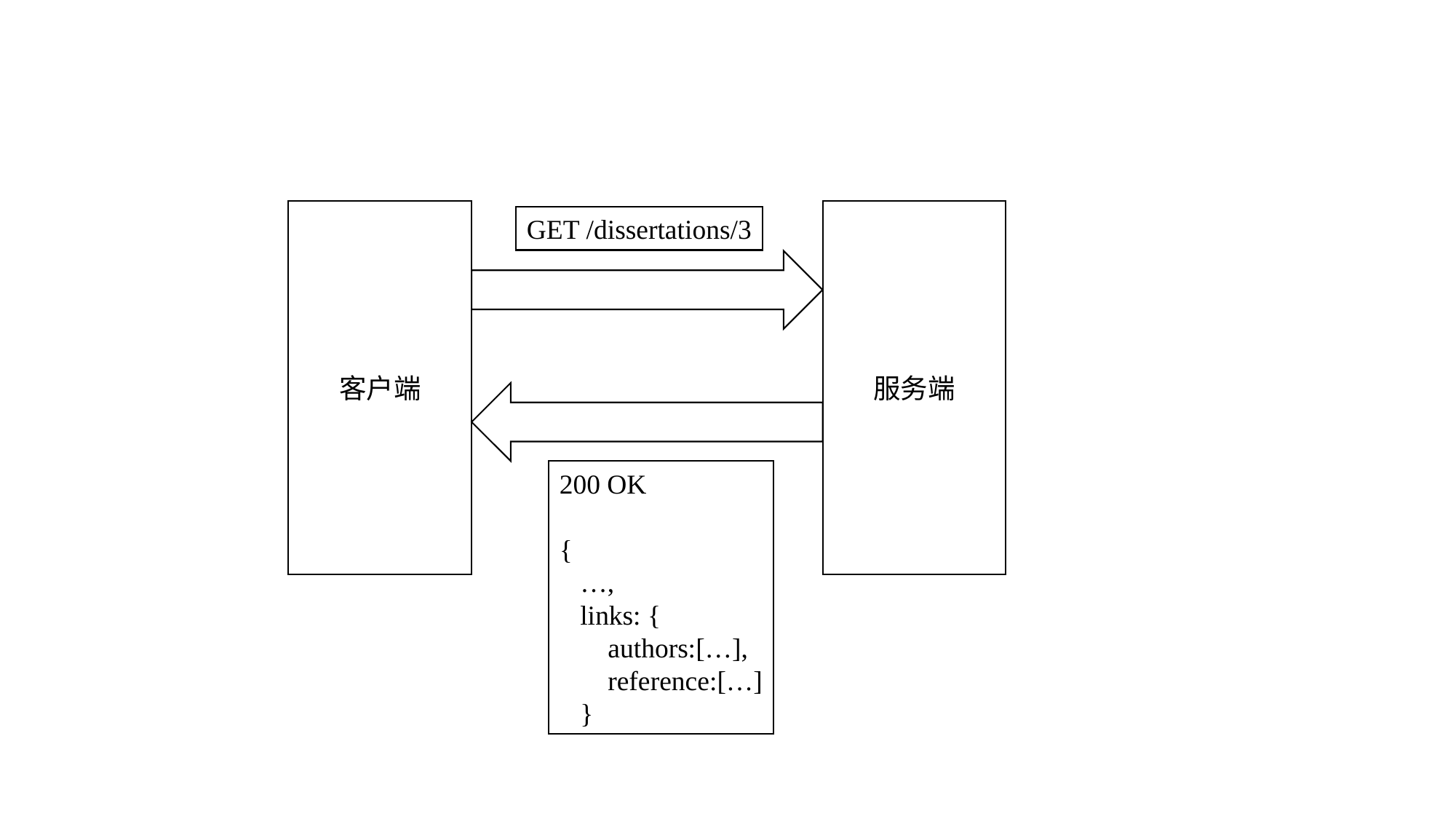

客户端
服务端
GET /dissertations/3

200 OK

{
   …,
   links: {
       authors:[…],
       reference:[…]
   }